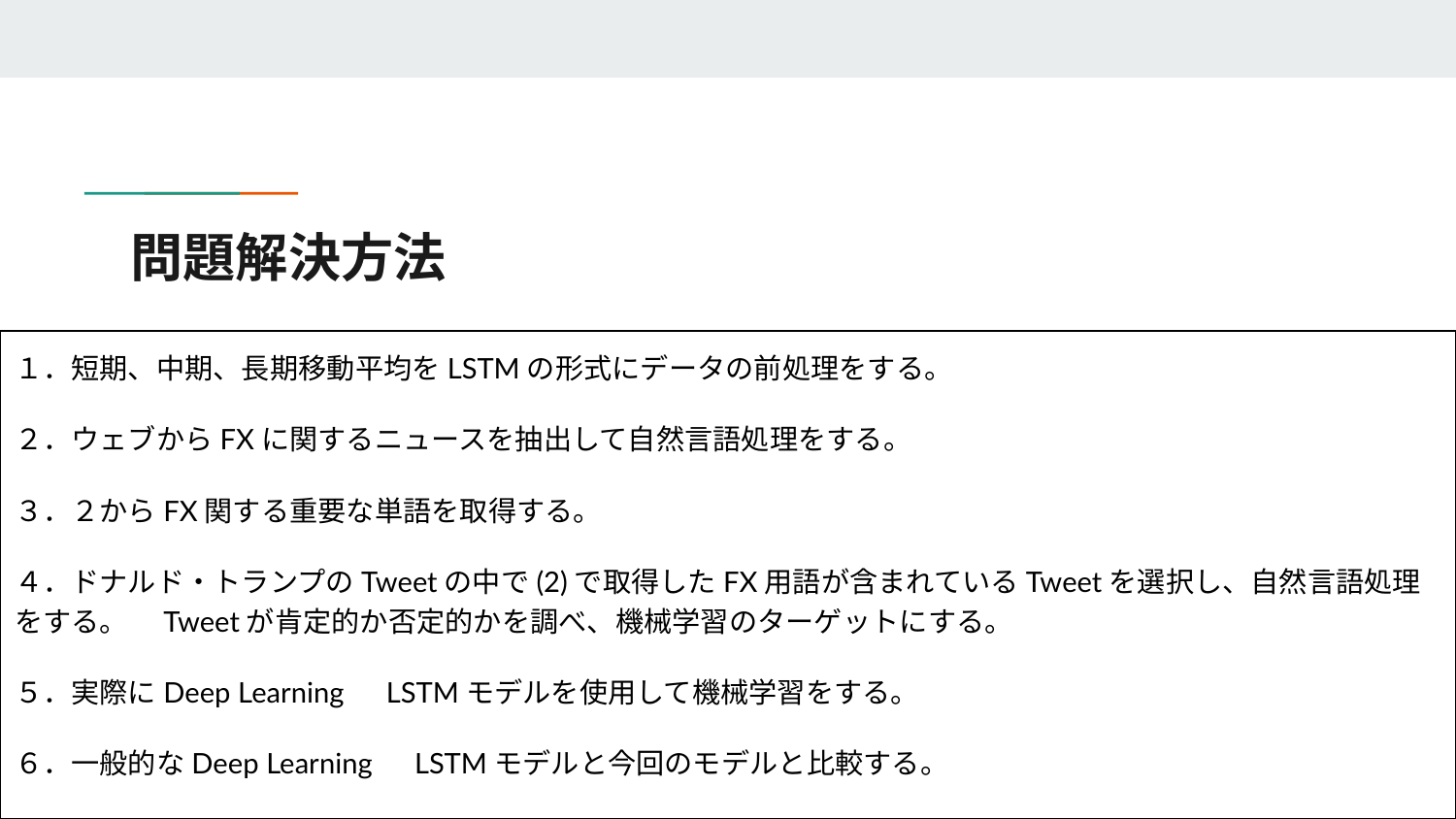

# 問題解決方法
１．短期、中期、長期移動平均をLSTMの形式にデータの前処理をする。
２．ウェブからFXに関するニュースを抽出して自然言語処理をする。
３．２からFX関する重要な単語を取得する。
４．ドナルド・トランプのTweetの中で(2)で取得したFX用語が含まれているTweetを選択し、自然言語処理をする。　Tweetが肯定的か否定的かを調べ、機械学習のターゲットにする。
５．実際にDeep Learning　LSTMモデルを使用して機械学習をする。
６．一般的なDeep Learning　LSTMモデルと今回のモデルと比較する。